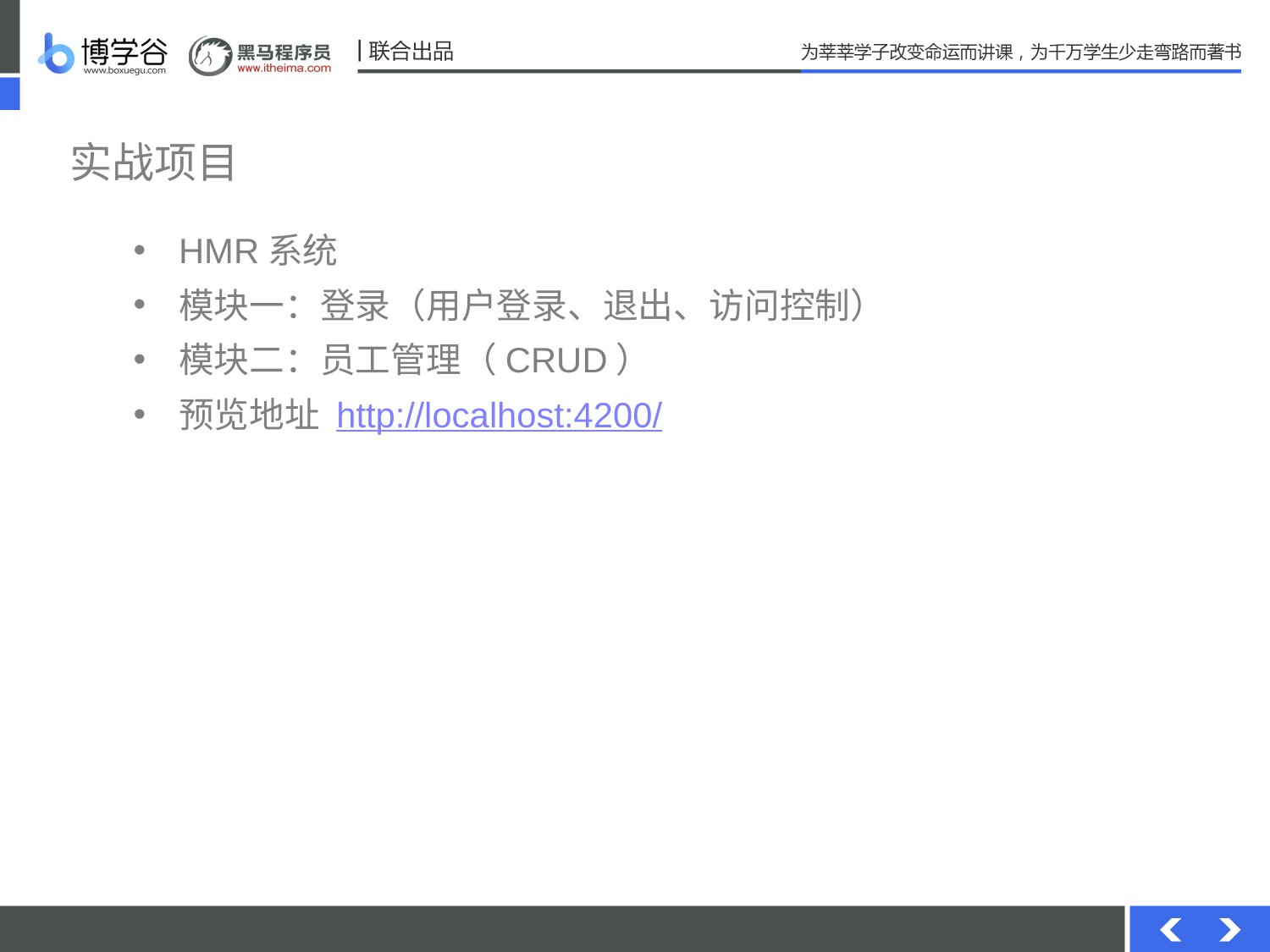

# 实战项目
HMR系统
模块一：登录（用户登录、退出、访问控制）
模块二：员工管理（CRUD）
预览地址 http://localhost:4200/